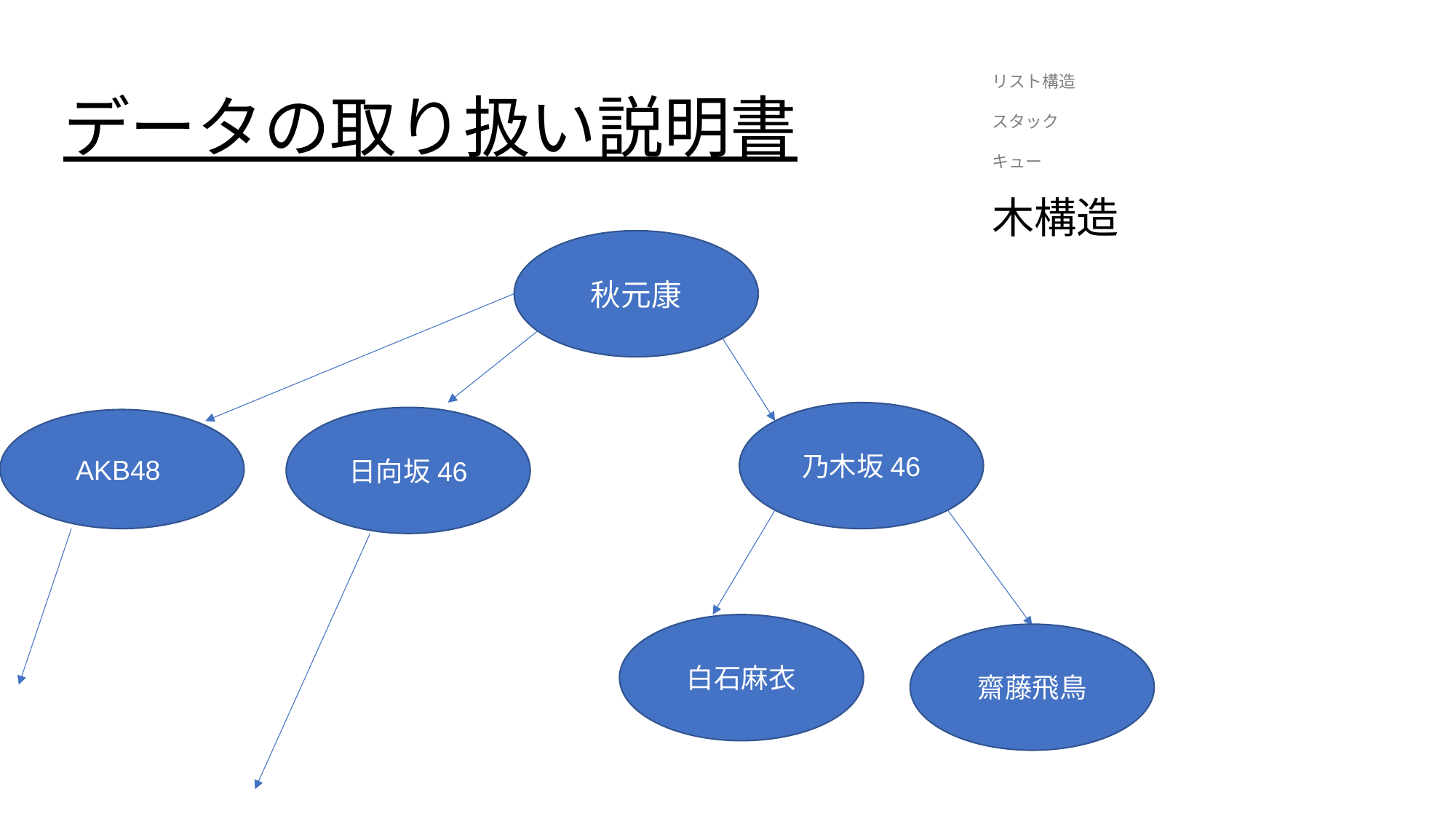

リスト構造

スタック

キュー

木構造
# データの取り扱い説明書
秋元康
乃木坂46
日向坂46
白石麻衣
AKB48
齋藤飛鳥